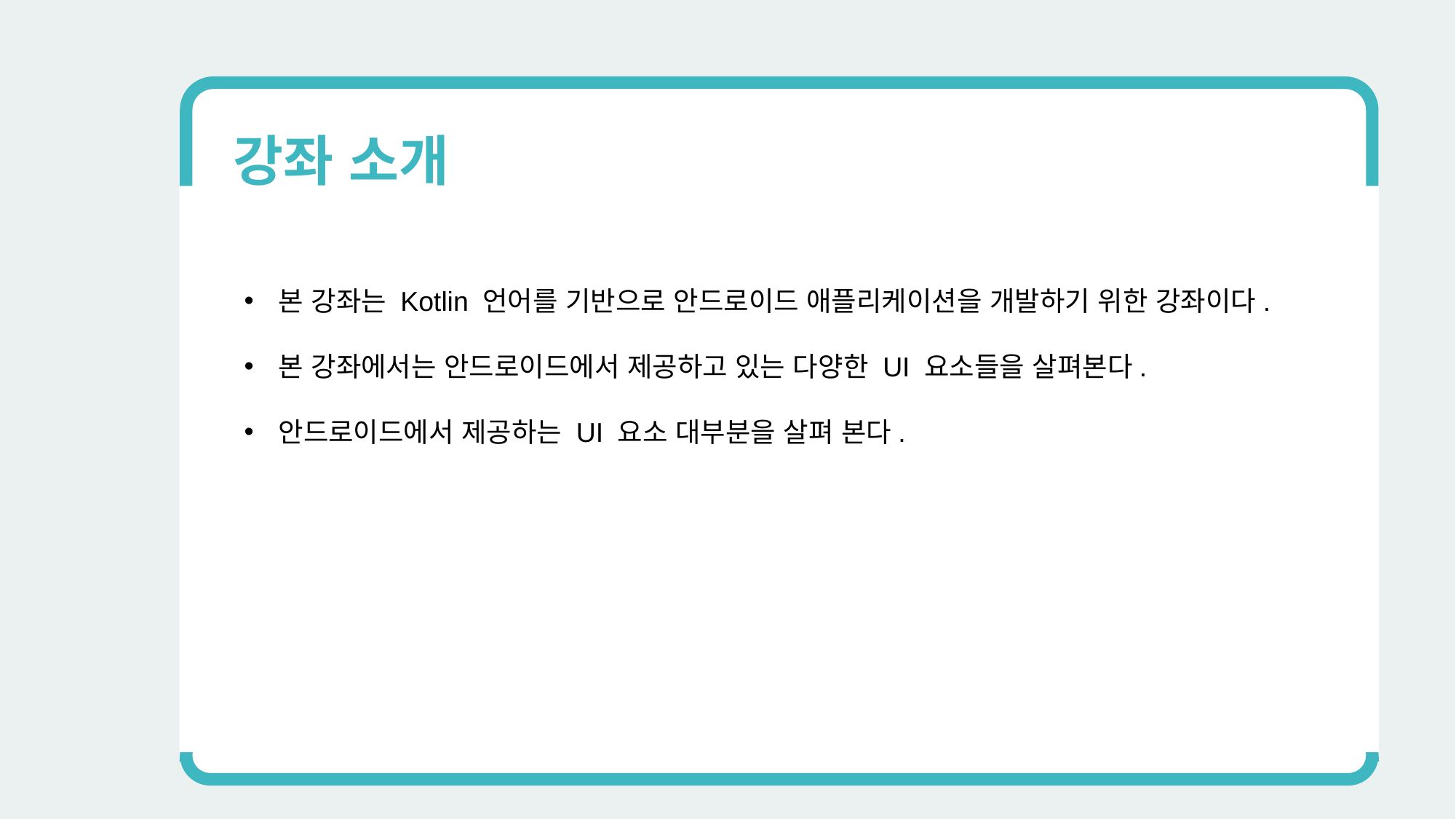

강좌 소개

본 강좌는 Kotlin 언어를 기반으로 안드로이드 애플리케이션을 개발하기 위한 강좌이다.
본 강좌에서는 안드로이드에서 제공하고 있는 다양한 UI 요소들을 살펴본다.
안드로이드에서 제공하는 UI 요소 대부분을 살펴 본다.